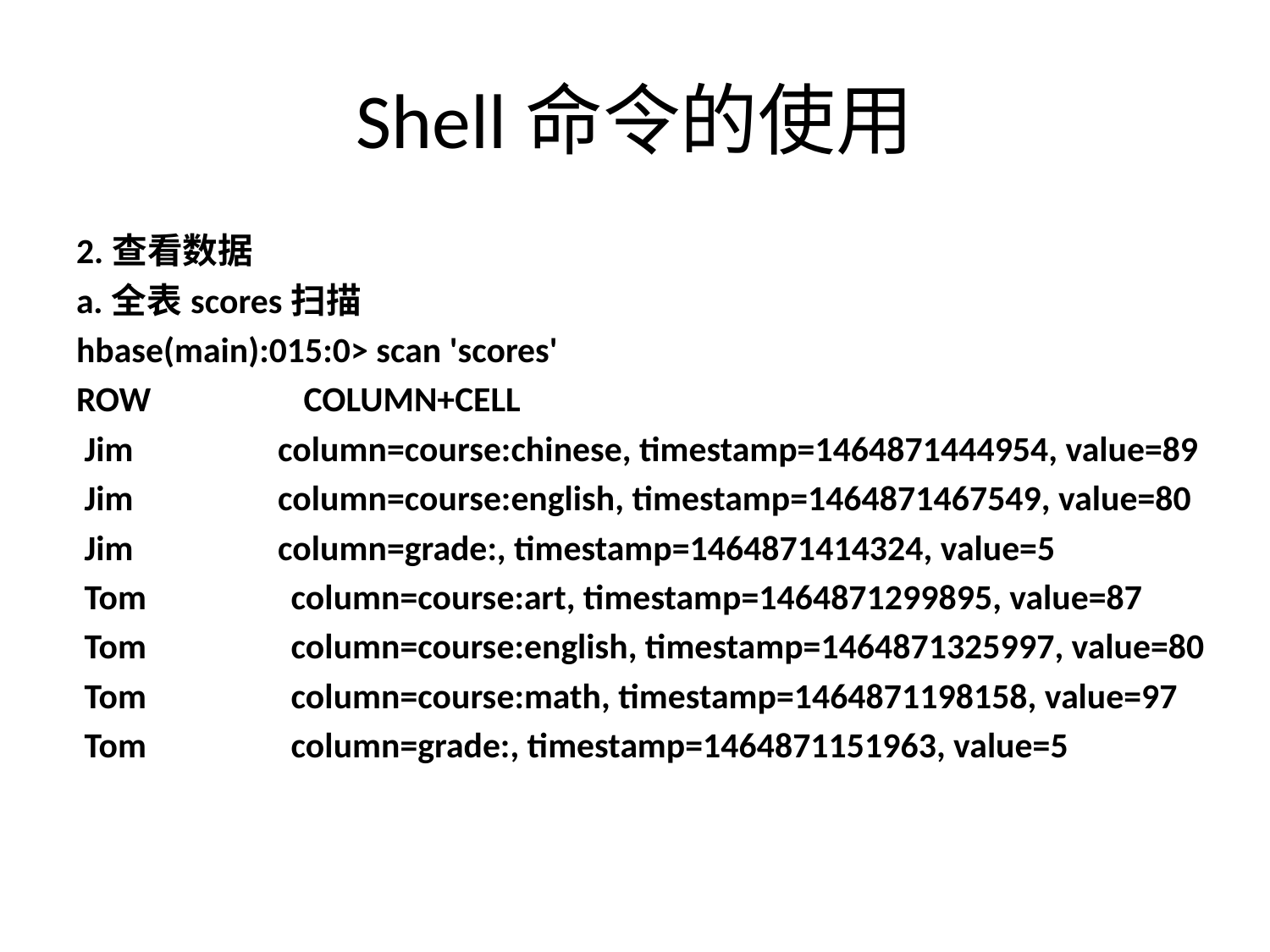

# Shell命令的使用
2.查看数据
a.全表scores扫描
hbase(main):015:0> scan 'scores'
ROW                   COLUMN+CELL
 Jim                  column=course:chinese, timestamp=1464871444954, value=89
 Jim                  column=course:english, timestamp=1464871467549, value=80
 Jim                  column=grade:, timestamp=1464871414324, value=5
 Tom                  column=course:art, timestamp=1464871299895, value=87
 Tom                  column=course:english, timestamp=1464871325997, value=80
 Tom                  column=course:math, timestamp=1464871198158, value=97
 Tom                  column=grade:, timestamp=1464871151963, value=5